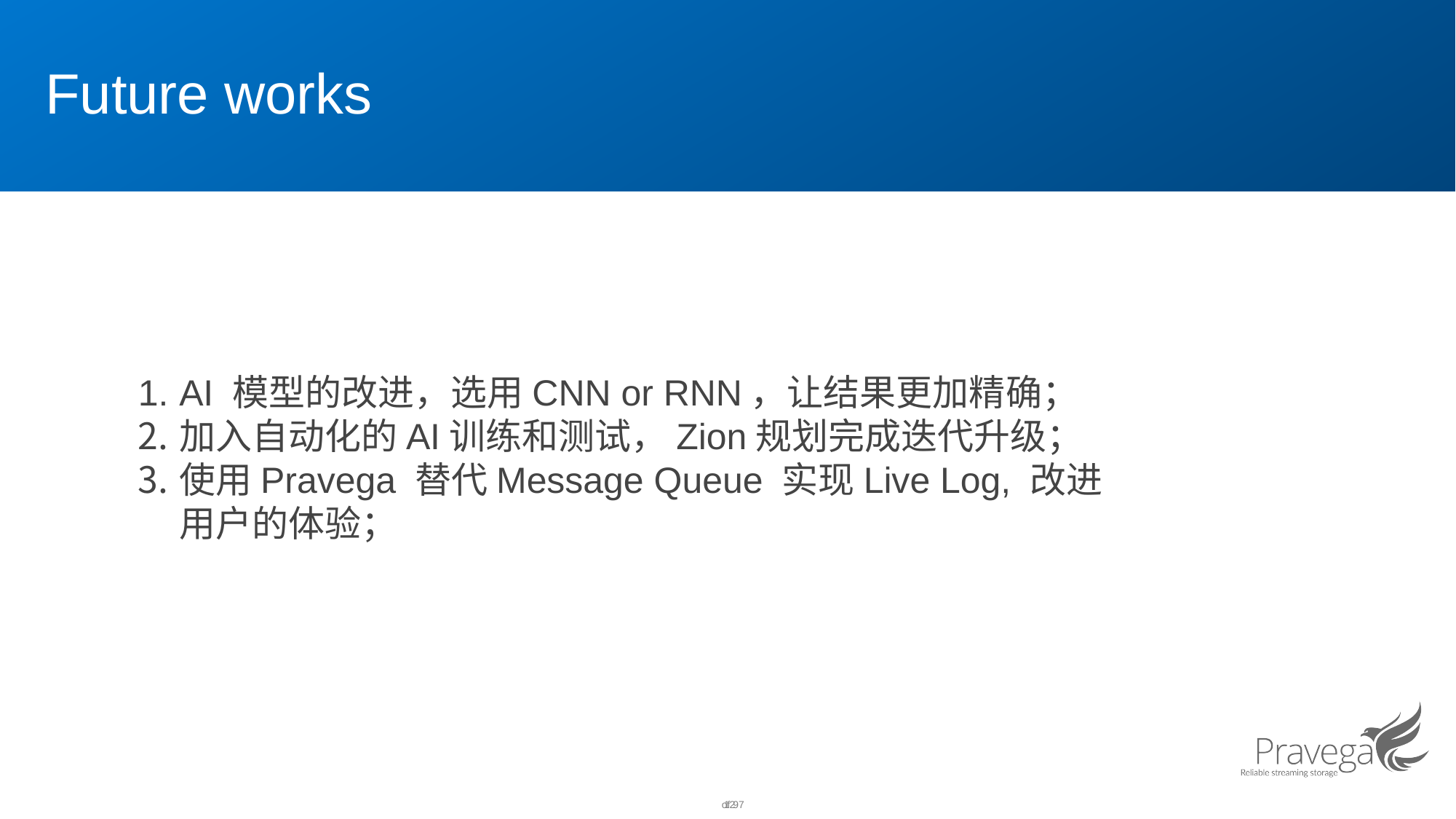

# Future works
AI 模型的改进，选用CNN or RNN，让结果更加精确；
加入自动化的AI训练和测试，Zion规划完成迭代升级；
使用Pravega 替代Message Queue 实现Live Log, 改进用户的体验；